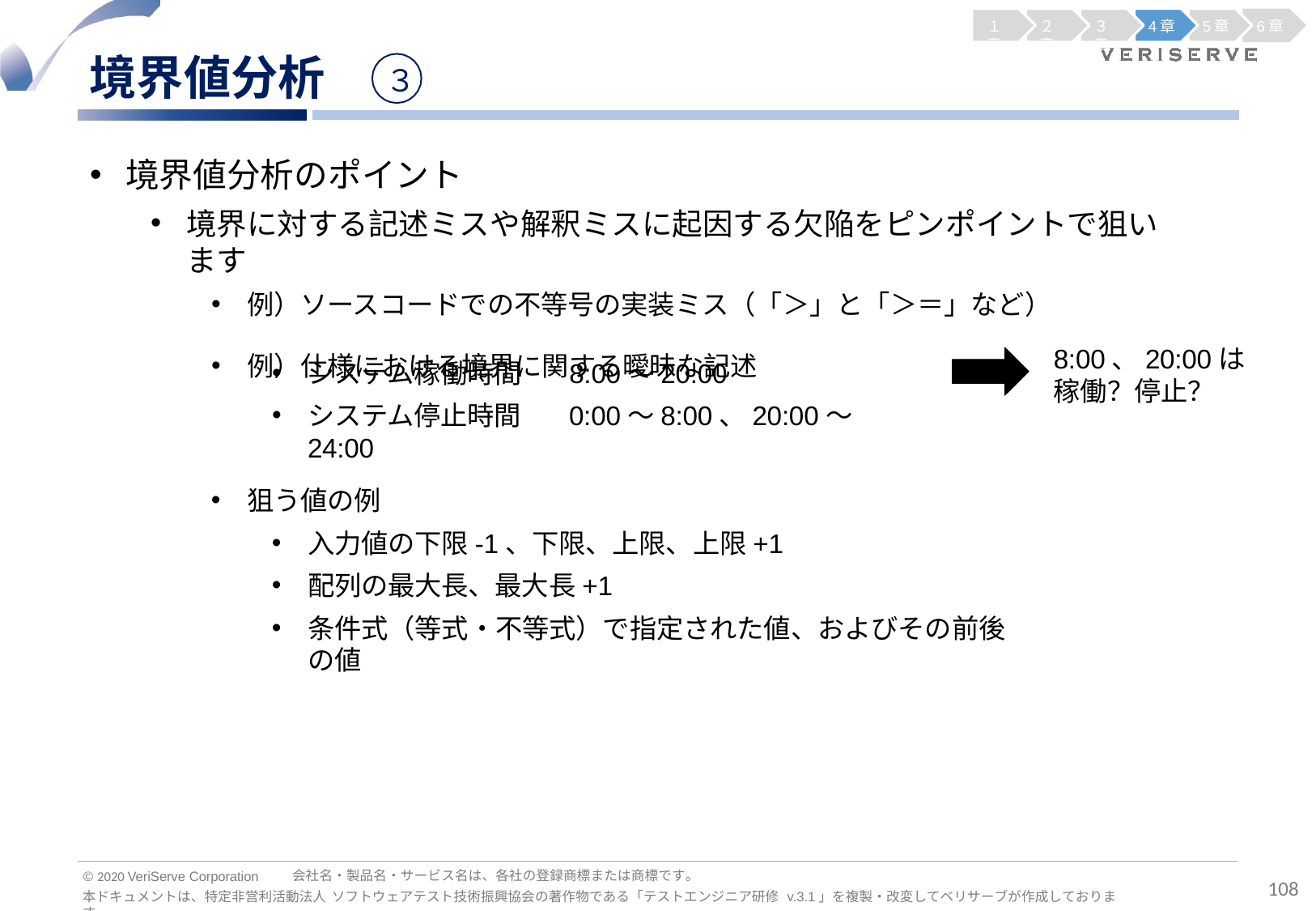

１章
２章
３章
4章
5章
6章
境界値分析

３
境界値分析のポイント
境界に対する記述ミスや解釈ミスに起因する欠陥をピンポイントで狙います
例）ソースコードでの不等号の実装ミス（「＞」と「＞＝」など）

例）仕様における境界に関する曖昧な記述
8:00、20:00は
稼働？停止？
システム稼働時間	8:00～20:00
システム停止時間	0:00～8:00、20:00～24:00

狙う値の例
入力値の下限-1、下限、上限、上限+1
配列の最大長、最大長+1
条件式（等式・不等式）で指定された値、およびその前後の値
会社名・製品名・サービス名は、各社の登録商標または商標です。
© 2020 VeriServe Corporation
108
本ドキュメントは、特定非営利活動法人 ソフトウェアテスト技術振興協会の著作物である「テストエンジニア研修 v.3.1」を複製・改変してベリサーブが作成しております。